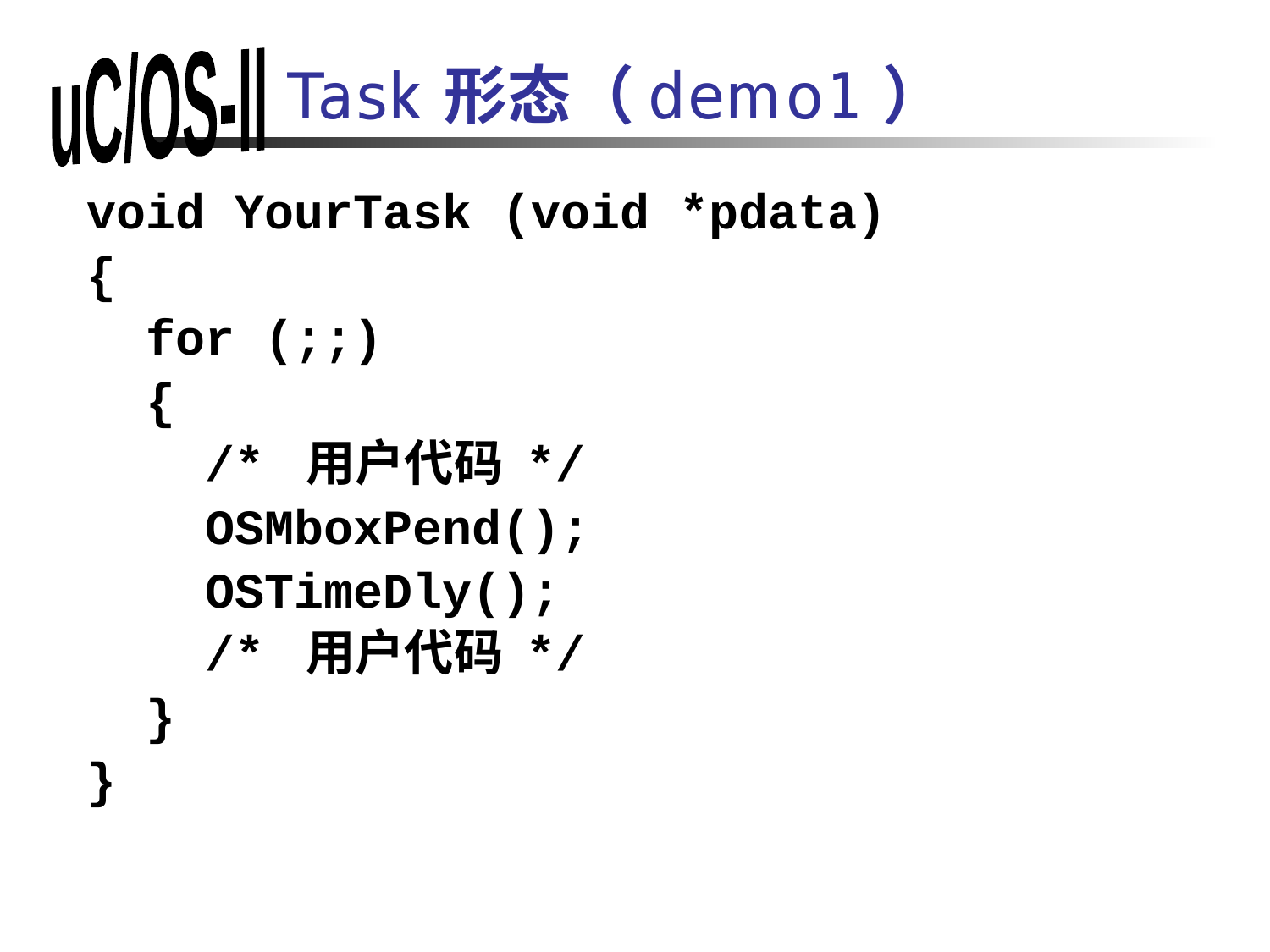

# Task形态（demo1）
void YourTask (void *pdata)
{
  for (;;)
  {
    /* 用户代码 */
    OSMboxPend();
    OSTimeDly();
    /* 用户代码 */
  }
}